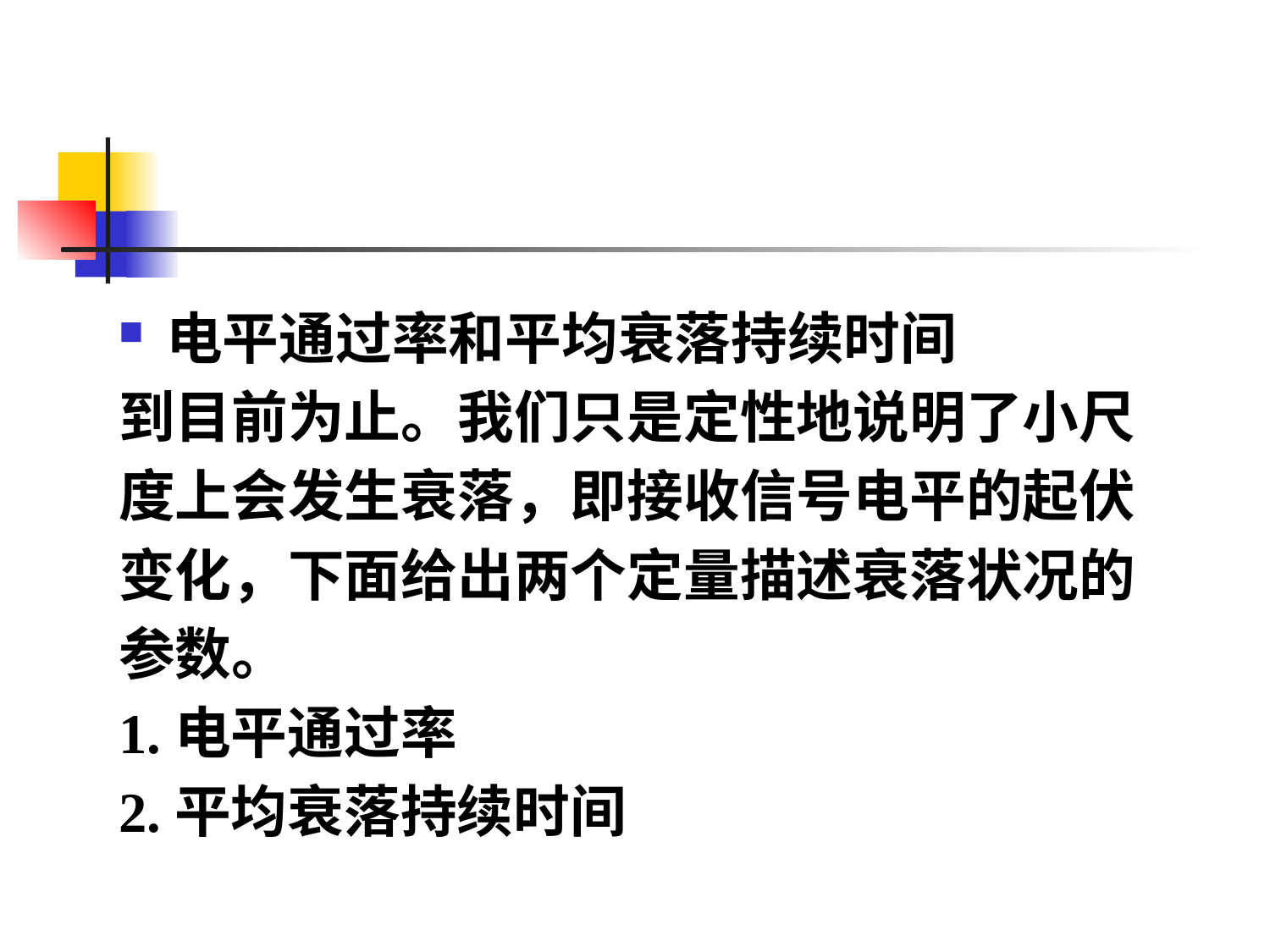

#
电平通过率和平均衰落持续时间
到目前为止。我们只是定性地说明了小尺
度上会发生衰落，即接收信号电平的起伏
变化，下面给出两个定量描述衰落状况的
参数。
1.电平通过率
2.平均衰落持续时间